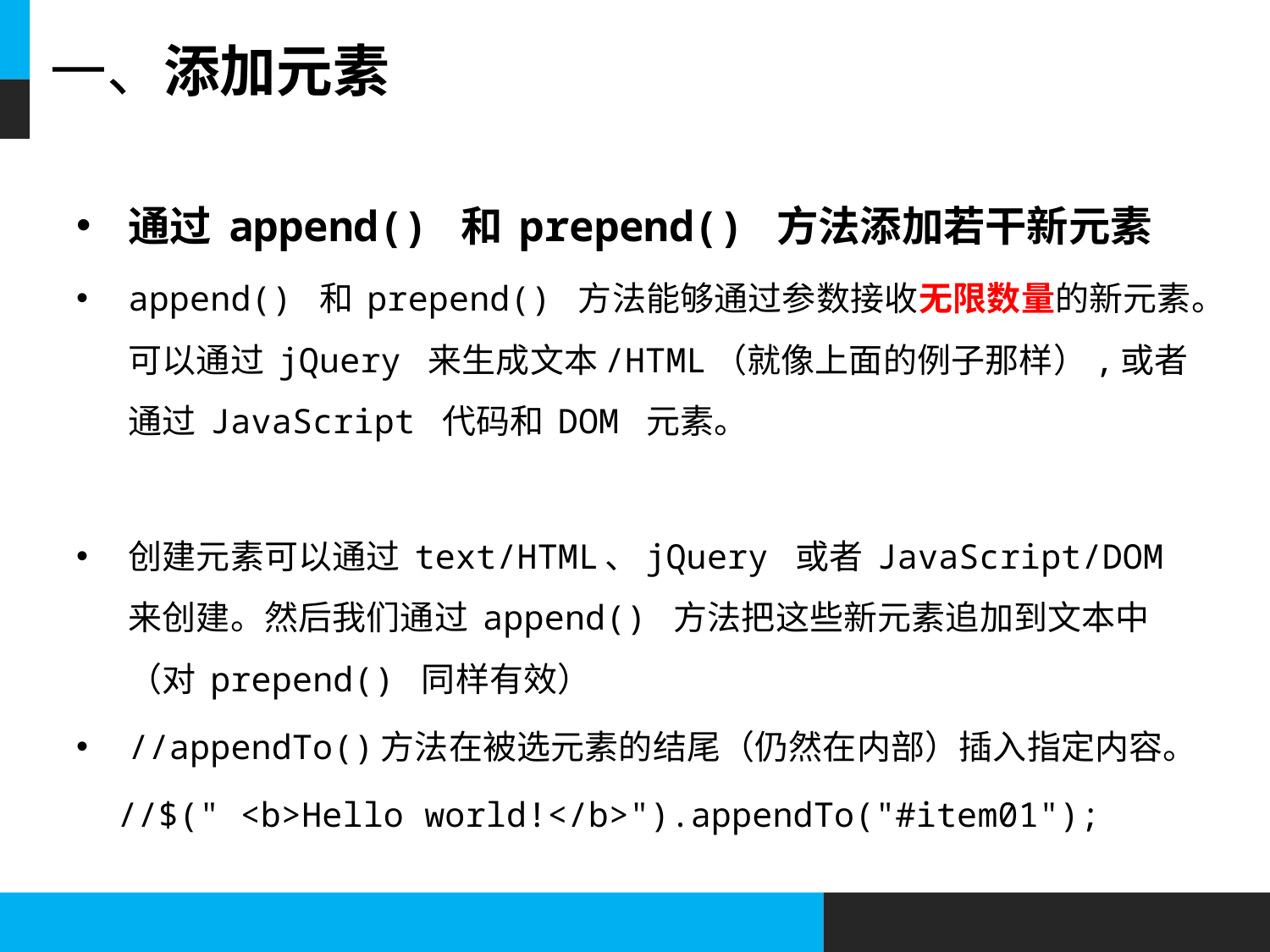

# 一、添加元素
通过 append() 和 prepend() 方法添加若干新元素
append() 和 prepend() 方法能够通过参数接收无限数量的新元素。可以通过 jQuery 来生成文本/HTML（就像上面的例子那样）,或者通过 JavaScript 代码和 DOM 元素。

创建元素可以通过 text/HTML、jQuery 或者 JavaScript/DOM 来创建。然后我们通过 append() 方法把这些新元素追加到文本中（对 prepend() 同样有效）
//appendTo()方法在被选元素的结尾（仍然在内部）插入指定内容。
  //$(" <b>Hello world!</b>").appendTo("#item01");